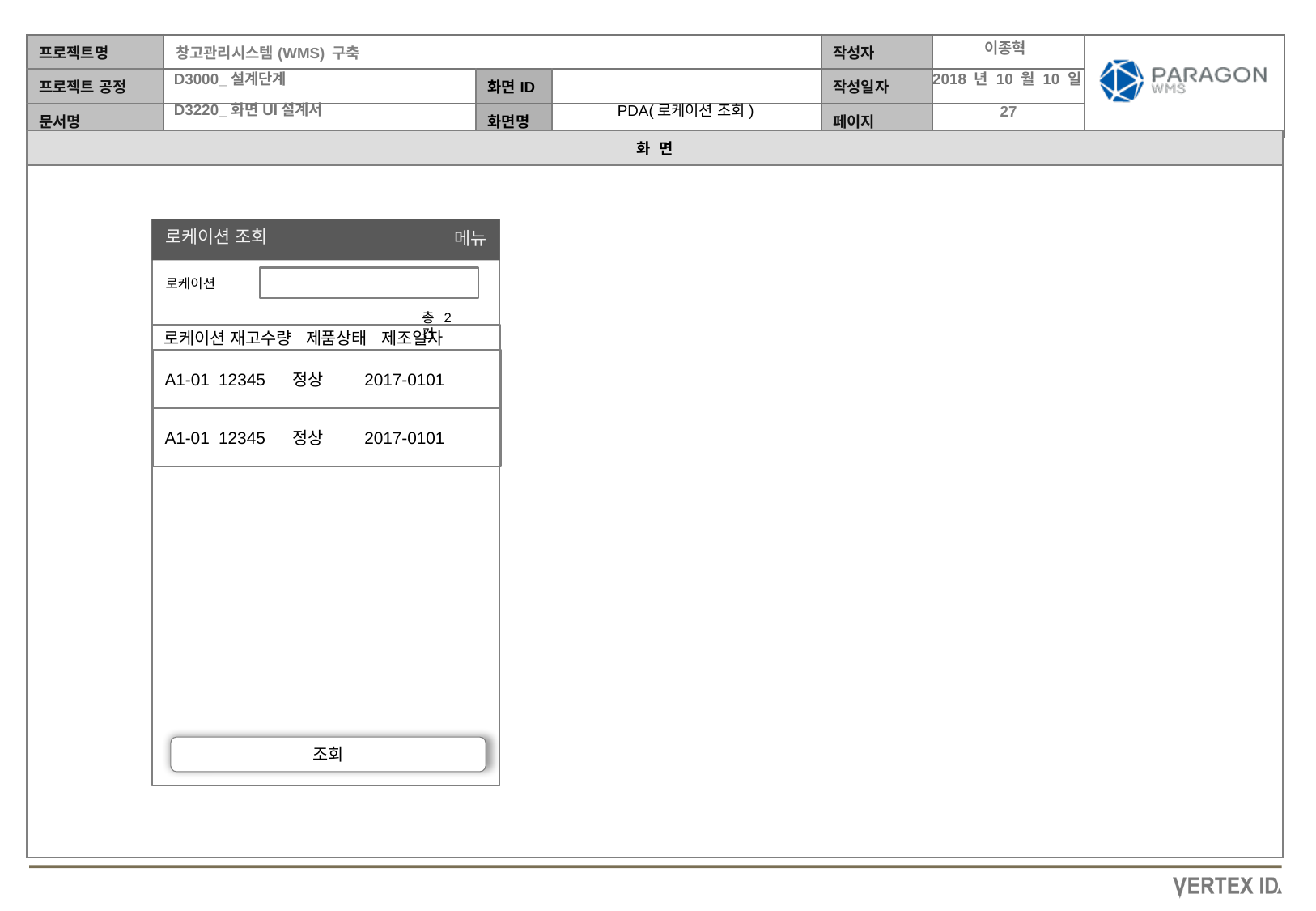

이종혁
2018 년 10 월 10 일
PDA(로케이션 조회)

로케이션 조회
메뉴

로케이션
총2건
로케이션 재고수량   제품상태   제조일자
A1-01  12345     정상        2017-0101
A1-01  12345     정상        2017-0101
조회